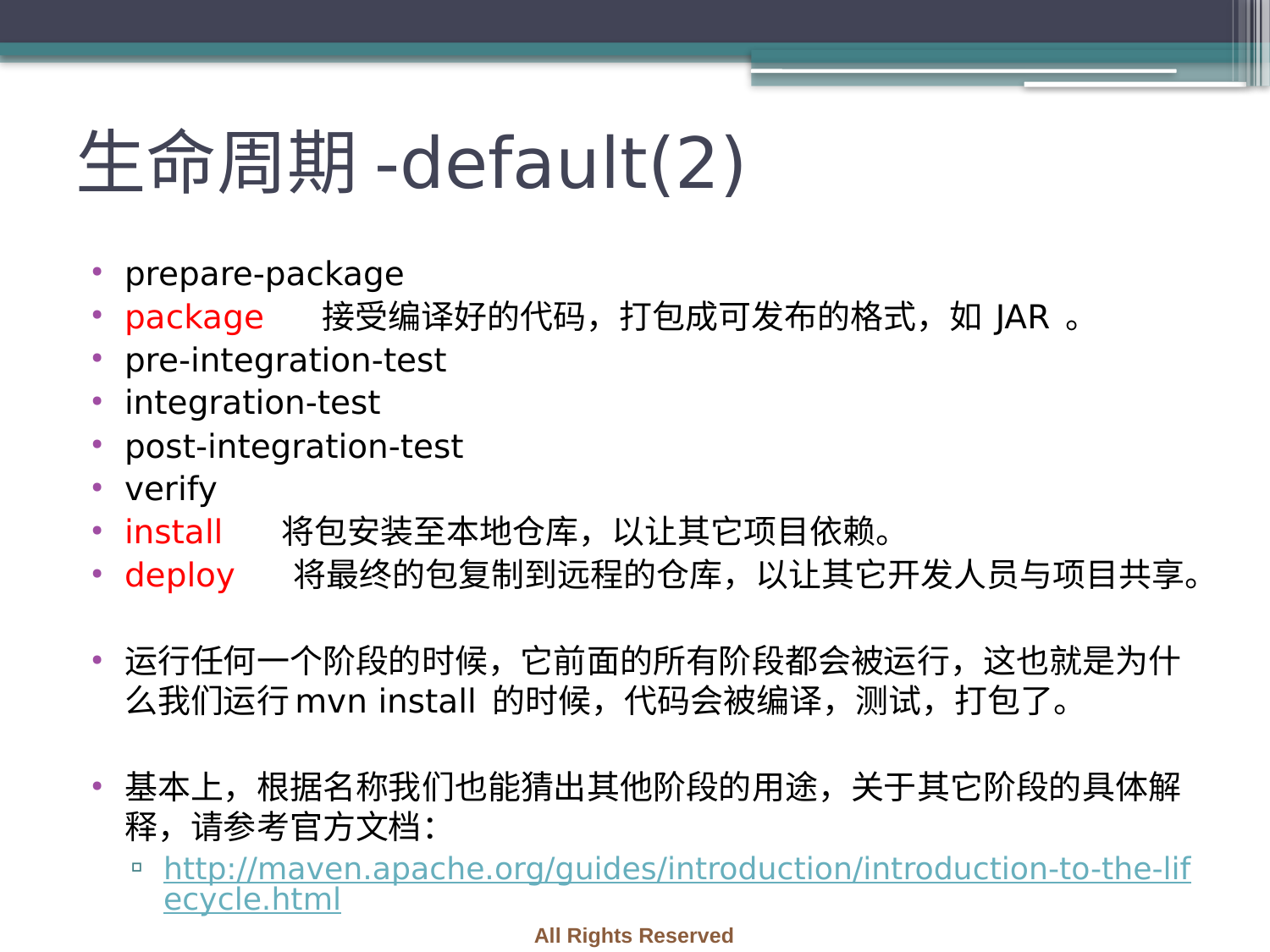

# 生命周期-default(2)
prepare-package
package     接受编译好的代码，打包成可发布的格式，如 JAR 。
pre-integration-test
integration-test
post-integration-test
verify
install     将包安装至本地仓库，以让其它项目依赖。
deploy     将最终的包复制到远程的仓库，以让其它开发人员与项目共享。

运行任何一个阶段的时候，它前面的所有阶段都会被运行，这也就是为什么我们运行mvn install 的时候，代码会被编译，测试，打包了。

基本上，根据名称我们也能猜出其他阶段的用途，关于其它阶段的具体解释，请参考官方文档：
http://maven.apache.org/guides/introduction/introduction-to-the-lifecycle.html